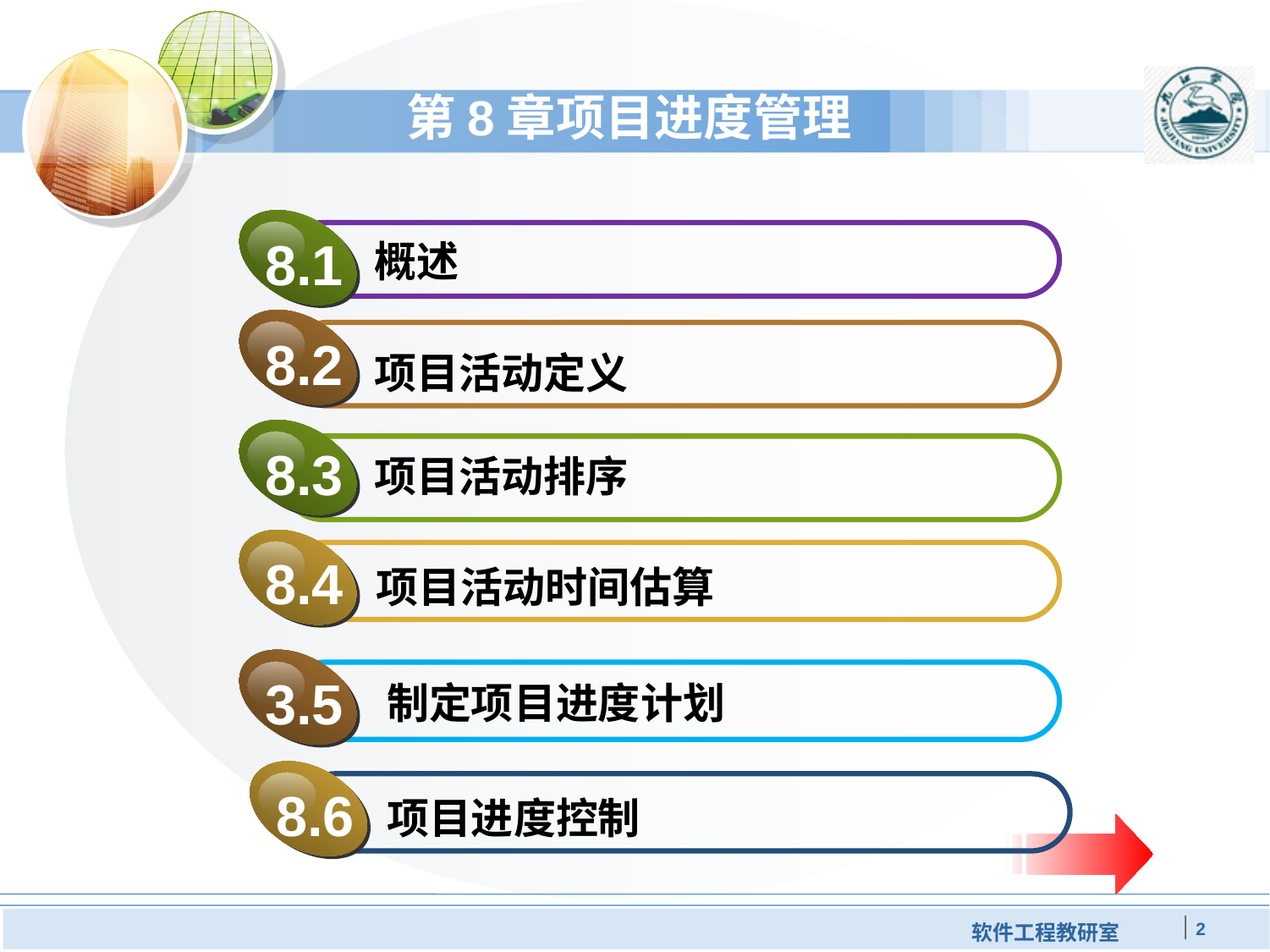

# 第8章项目进度管理

概述
8.1

8.2

项目活动定义

8.3

项目活动排序

8.4

项目活动时间估算

3.5

制定项目进度计划

8.6

项目进度控制